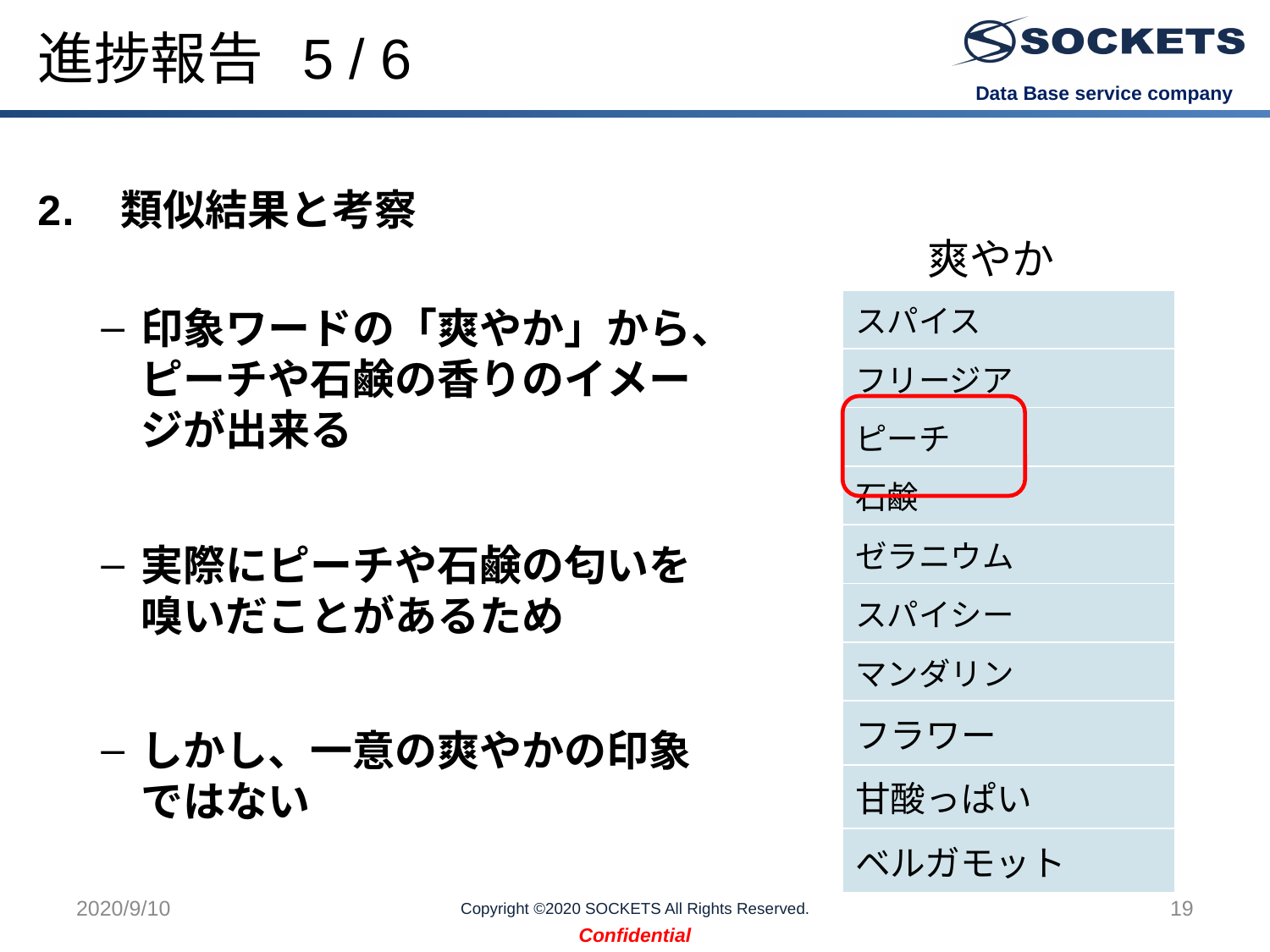

# 進捗報告  5 / 6

 類似結果と考察

印象ワードの「爽やか」から、ピーチや石鹸の香りのイメージが出来る

実際にピーチや石鹸の匂いを嗅いだことがあるため

しかし、一意の爽やかの印象ではない
爽やか
| スパイス |
| --- |
| フリージア |
| ピーチ |
| 石鹸 |
| ゼラニウム |
| スパイシー |
| マンダリン |
| フラワー |
| 甘酸っぱい |
| ベルガモット |

2020/9/10
Copyright ©2020 SOCKETS All Rights Reserved.
19